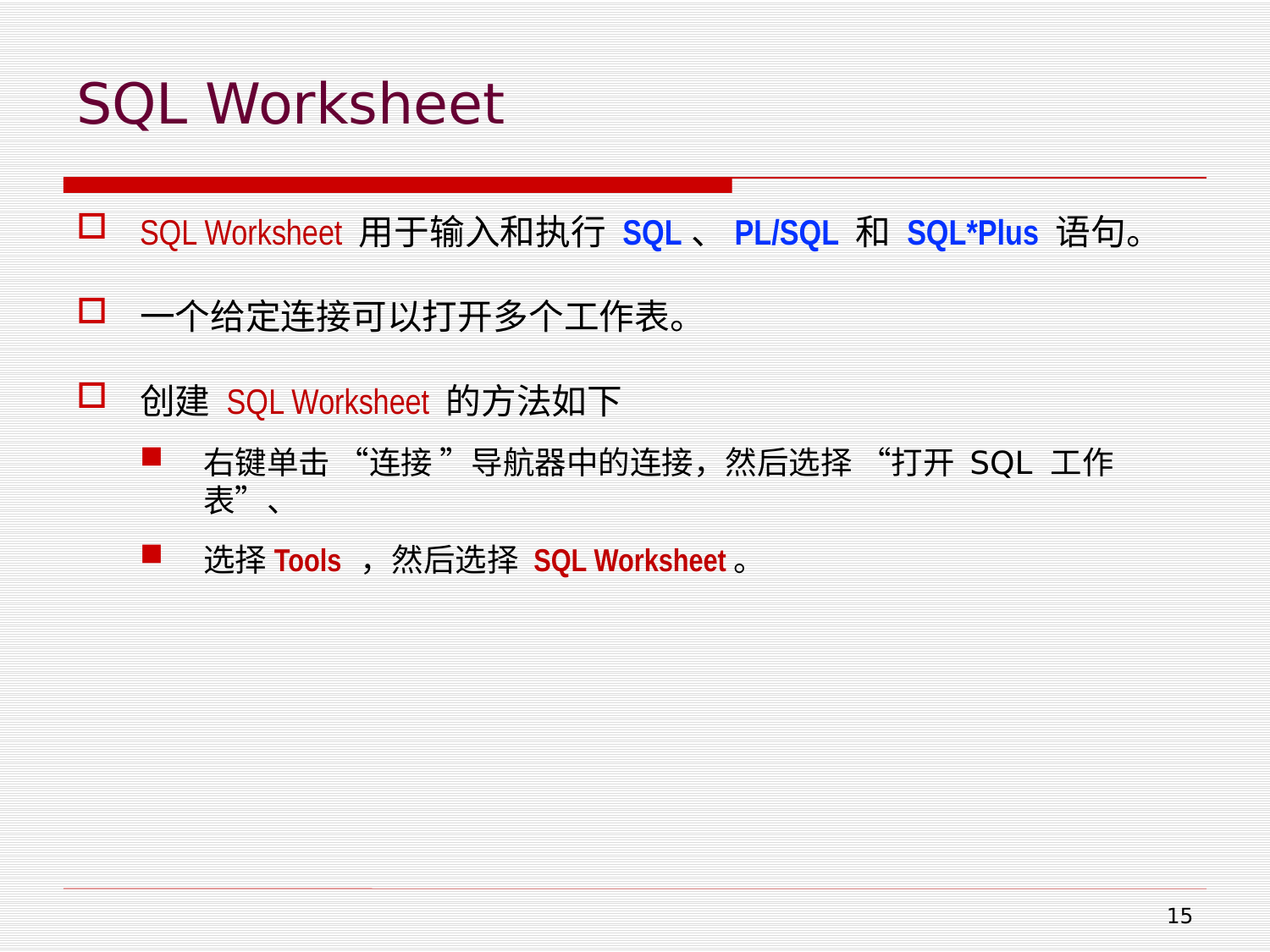

# SQL Worksheet
SQL Worksheet 用于输入和执行 SQL、PL/SQL 和 SQL*Plus 语句。
一个给定连接可以打开多个工作表。
创建 SQL Worksheet 的方法如下
右键单击 “连接 ”导航器中的连接，然后选择 “打开 SQL 工作表”、
选择Tools ，然后选择 SQL Worksheet。
15